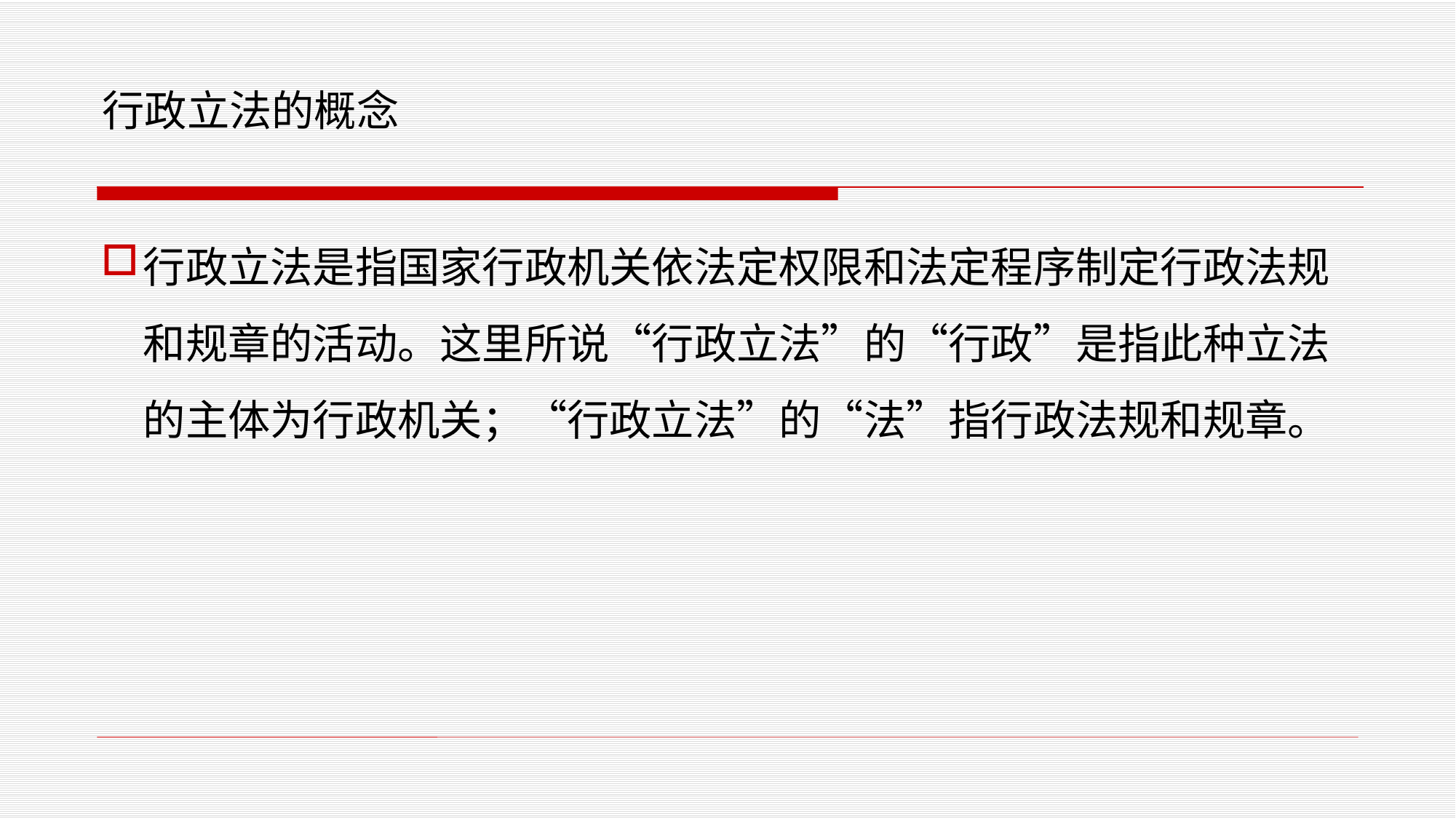

# 行政立法的概念
行政立法是指国家行政机关依法定权限和法定程序制定行政法规和规章的活动。这里所说“行政立法”的“行政”是指此种立法的主体为行政机关；“行政立法”的“法”指行政法规和规章。